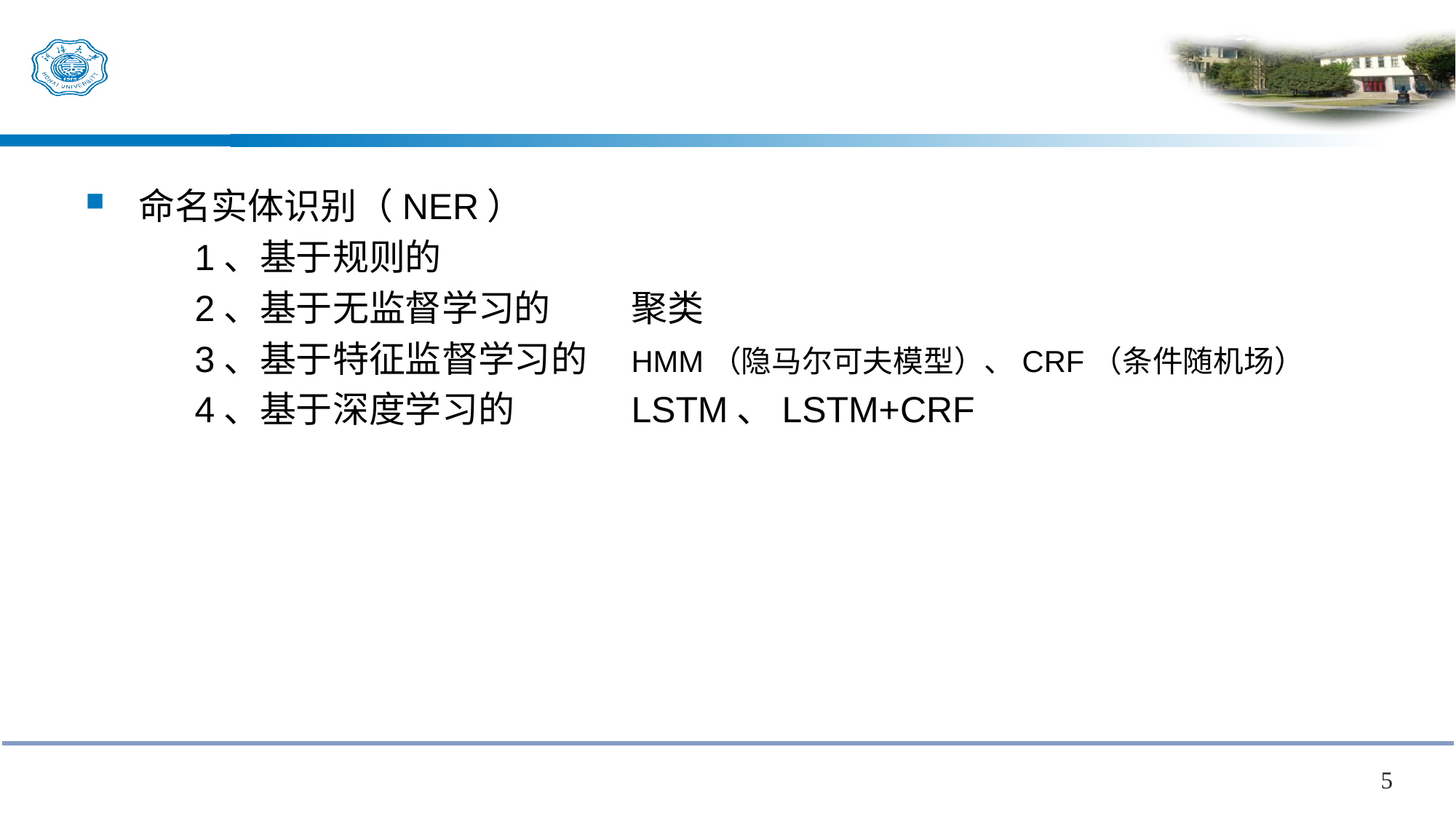

#
命名实体识别（NER）
	1、基于规则的
	2、基于无监督学习的	聚类
	3、基于特征监督学习的	HMM（隐马尔可夫模型）、CRF（条件随机场）
	4、基于深度学习的		LSTM、LSTM+CRF
5